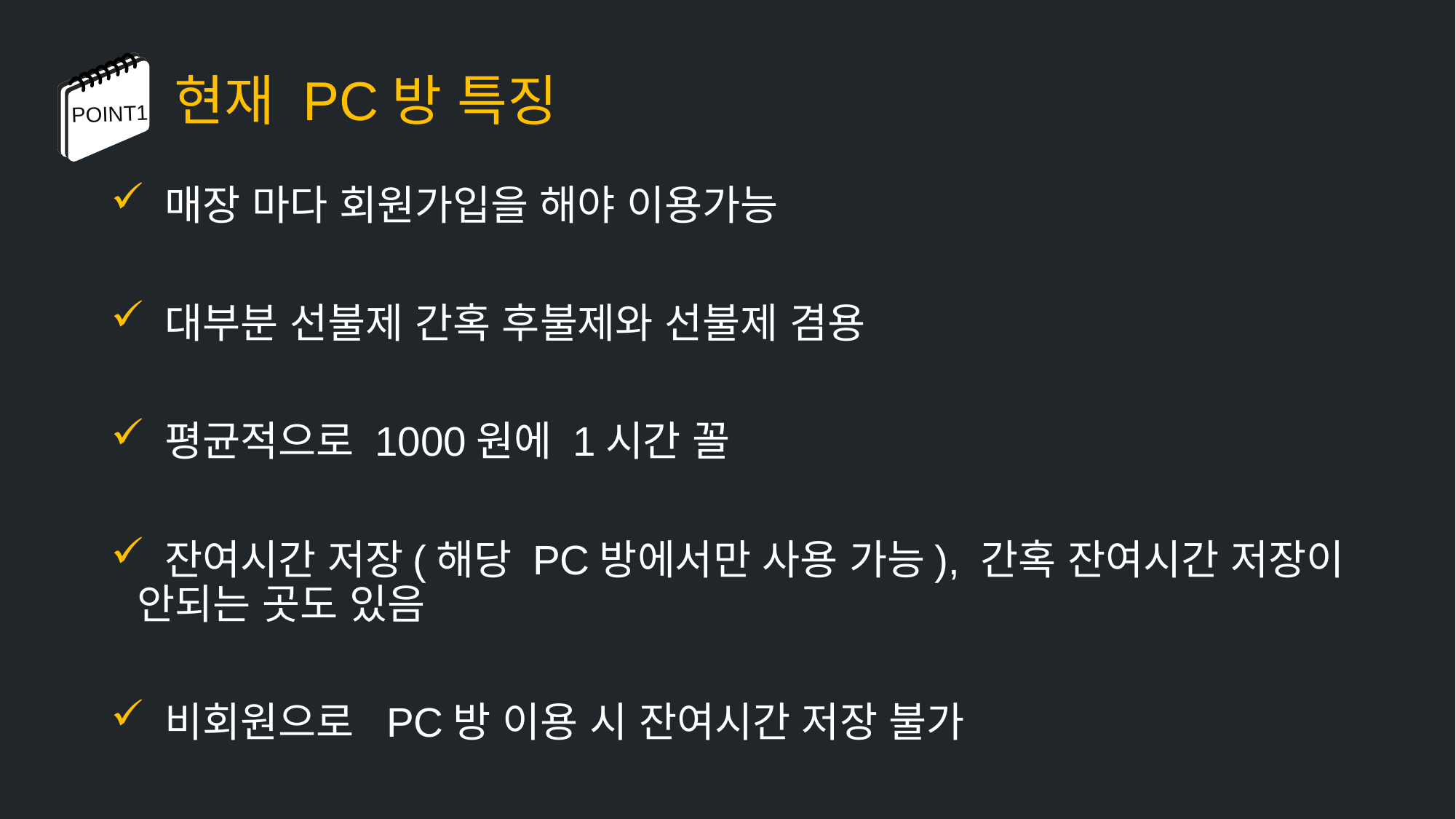

현재 PC방 특징

POINT1
 매장 마다 회원가입을 해야 이용가능

 대부분 선불제 간혹 후불제와 선불제 겸용

 평균적으로 1000원에 1시간 꼴

 잔여시간 저장(해당 PC방에서만 사용 가능), 간혹 잔여시간 저장이 안되는 곳도 있음

 비회원으로  PC방 이용 시 잔여시간 저장 불가